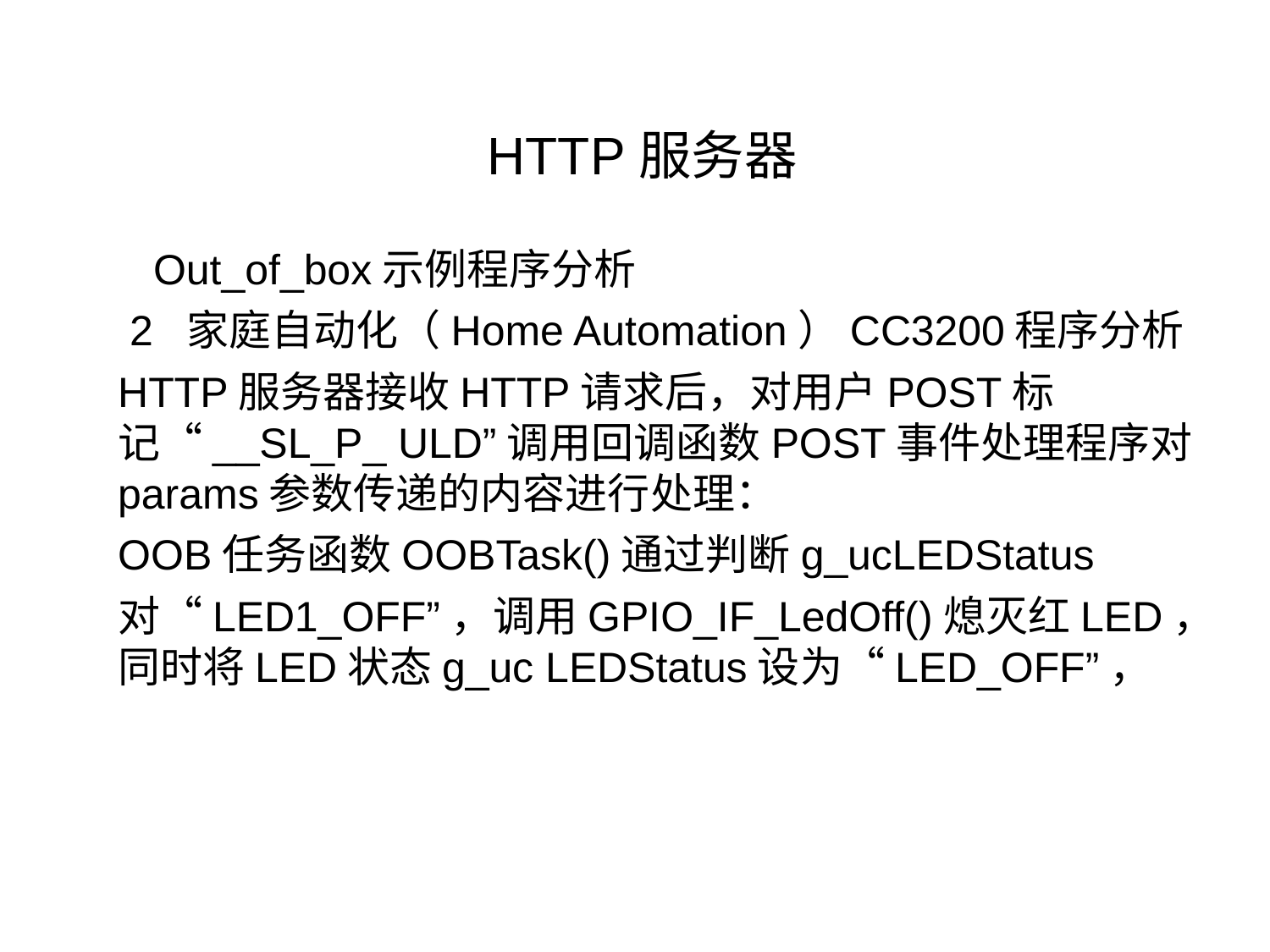

HTTP服务器
   Out_of_box示例程序分析
 2  家庭自动化（Home Automation）CC3200程序分析
HTTP服务器接收HTTP请求后，对用户POST标记“__SL_P_ ULD”调用回调函数POST事件处理程序对params参数传递的内容进行处理：
OOB任务函数OOBTask()通过判断g_ucLEDStatus
对“LED1_OFF”，调用GPIO_IF_LedOff()熄灭红LED，同时将LED状态g_uc LEDStatus设为“LED_OFF”，